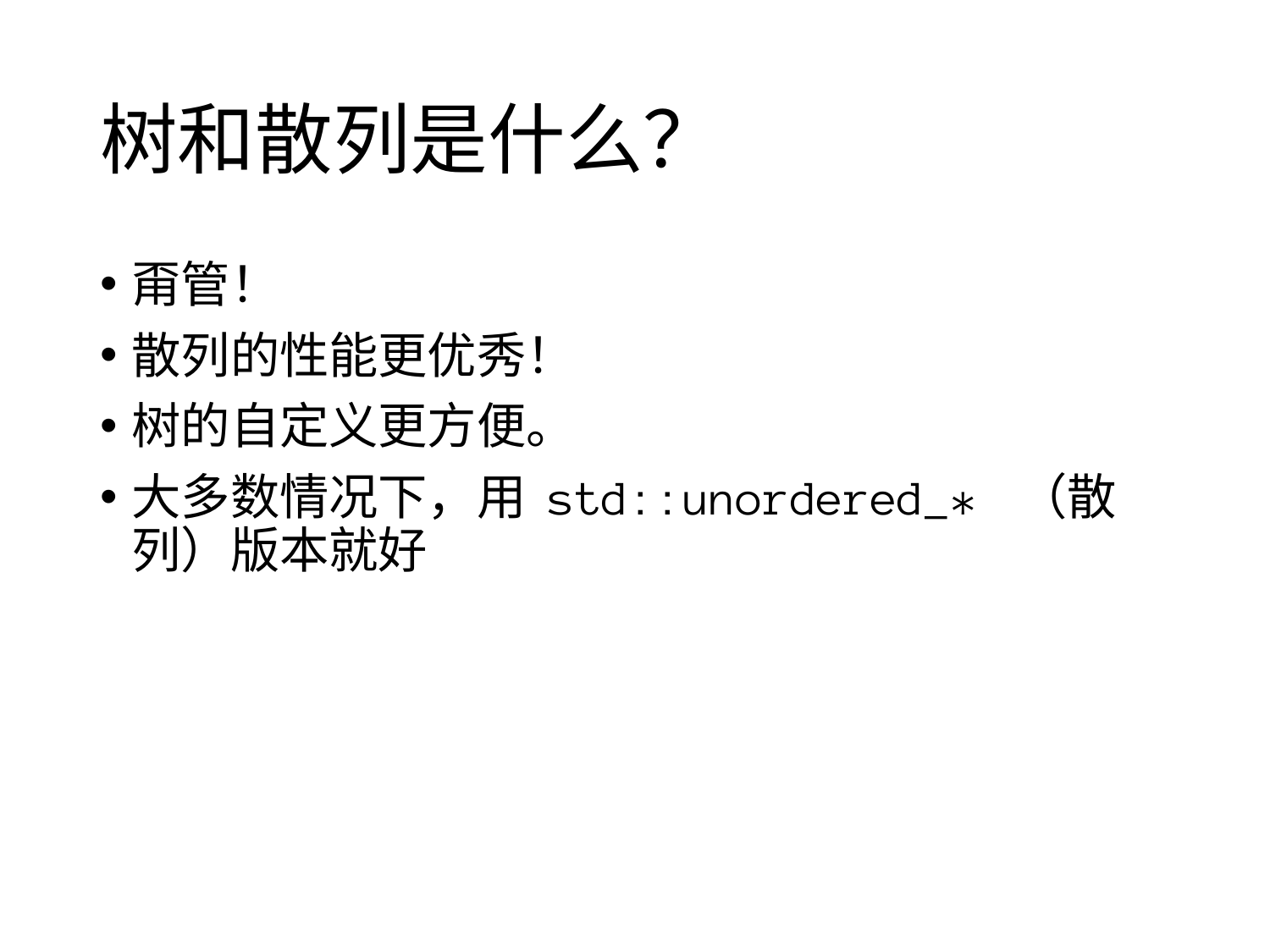

# 树和散列是什么？
甭管！
散列的性能更优秀！
树的自定义更方便。
大多数情况下，用 std::unordered_* （散列）版本就好